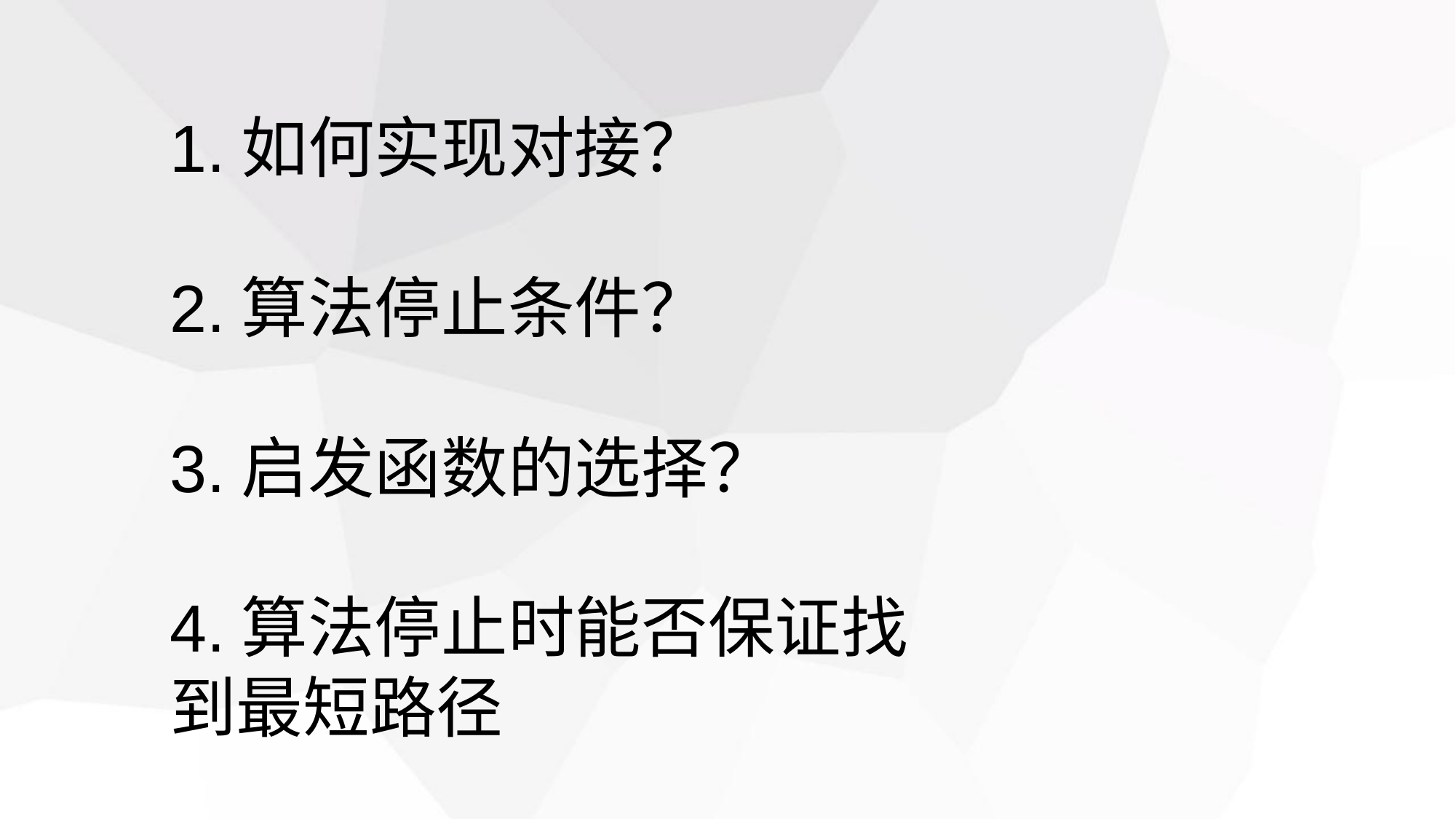

1.如何实现对接？

2.算法停止条件？

3.启发函数的选择？

4.算法停止时能否保证找到最短路径